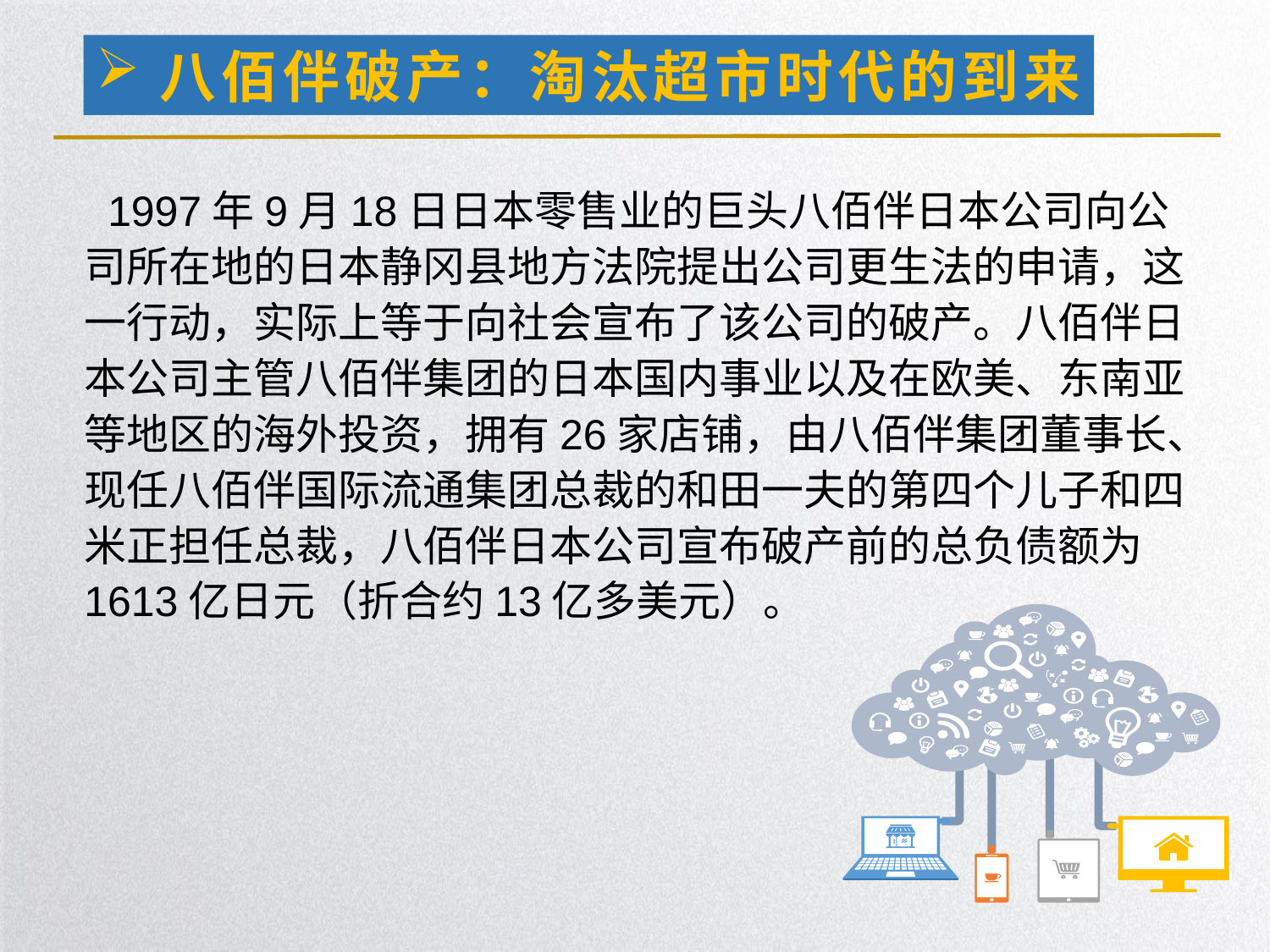

八佰伴破产：淘汰超市时代的到来
  1997年9月18日日本零售业的巨头八佰伴日本公司向公司所在地的日本静冈县地方法院提出公司更生法的申请，这一行动，实际上等于向社会宣布了该公司的破产。八佰伴日本公司主管八佰伴集团的日本国内事业以及在欧美、东南亚等地区的海外投资，拥有26家店铺，由八佰伴集团董事长、现任八佰伴国际流通集团总裁的和田一夫的第四个儿子和四米正担任总裁，八佰伴日本公司宣布破产前的总负债额为1613亿日元（折合约13亿多美元）。